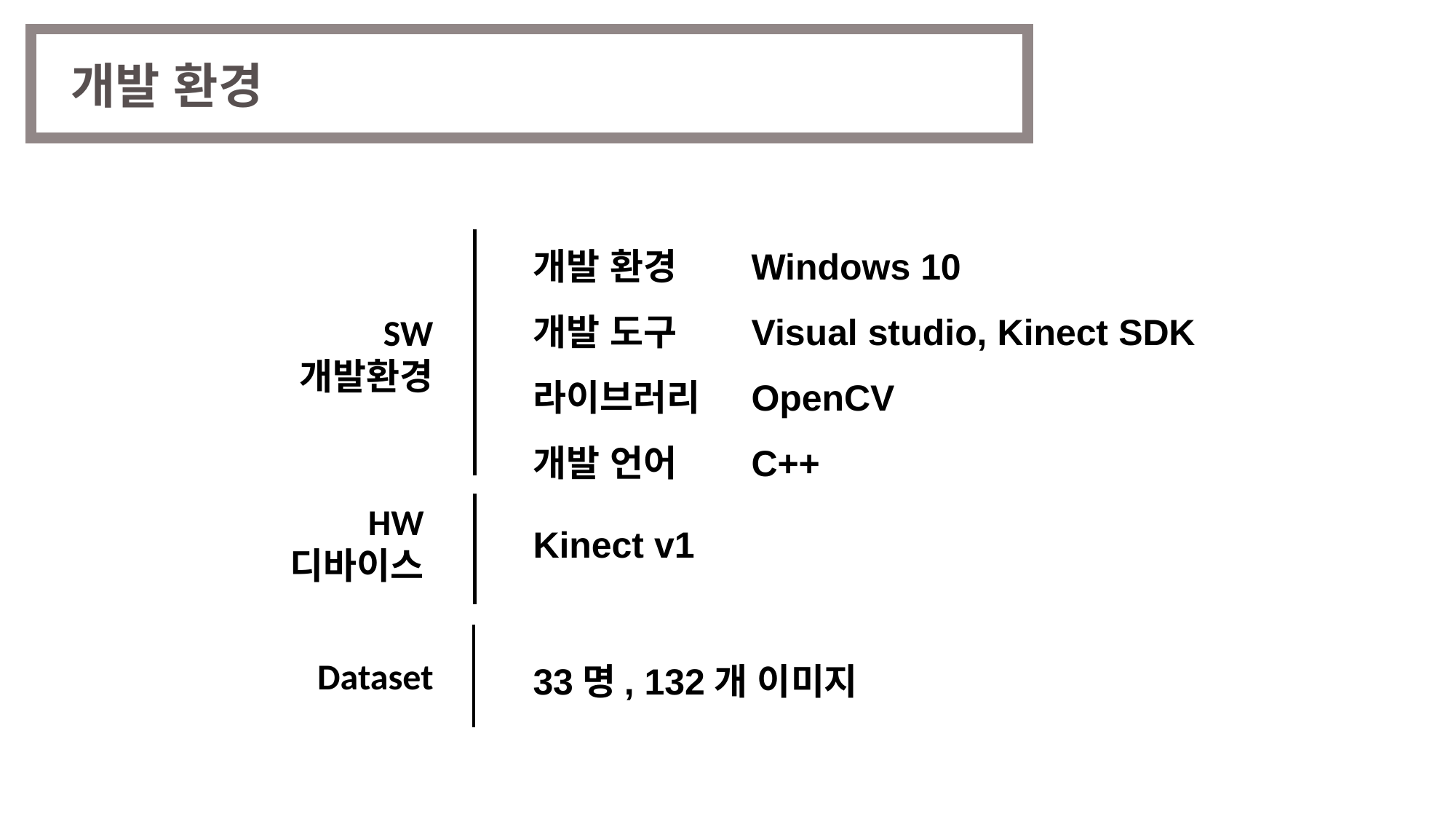

개발 환경
개발 환경	Windows 10
개발 도구	Visual studio, Kinect SDK
라이브러리	OpenCV
개발 언어	C++
SW
개발환경
HW
디바이스
Kinect v1
Dataset
33명, 132개 이미지